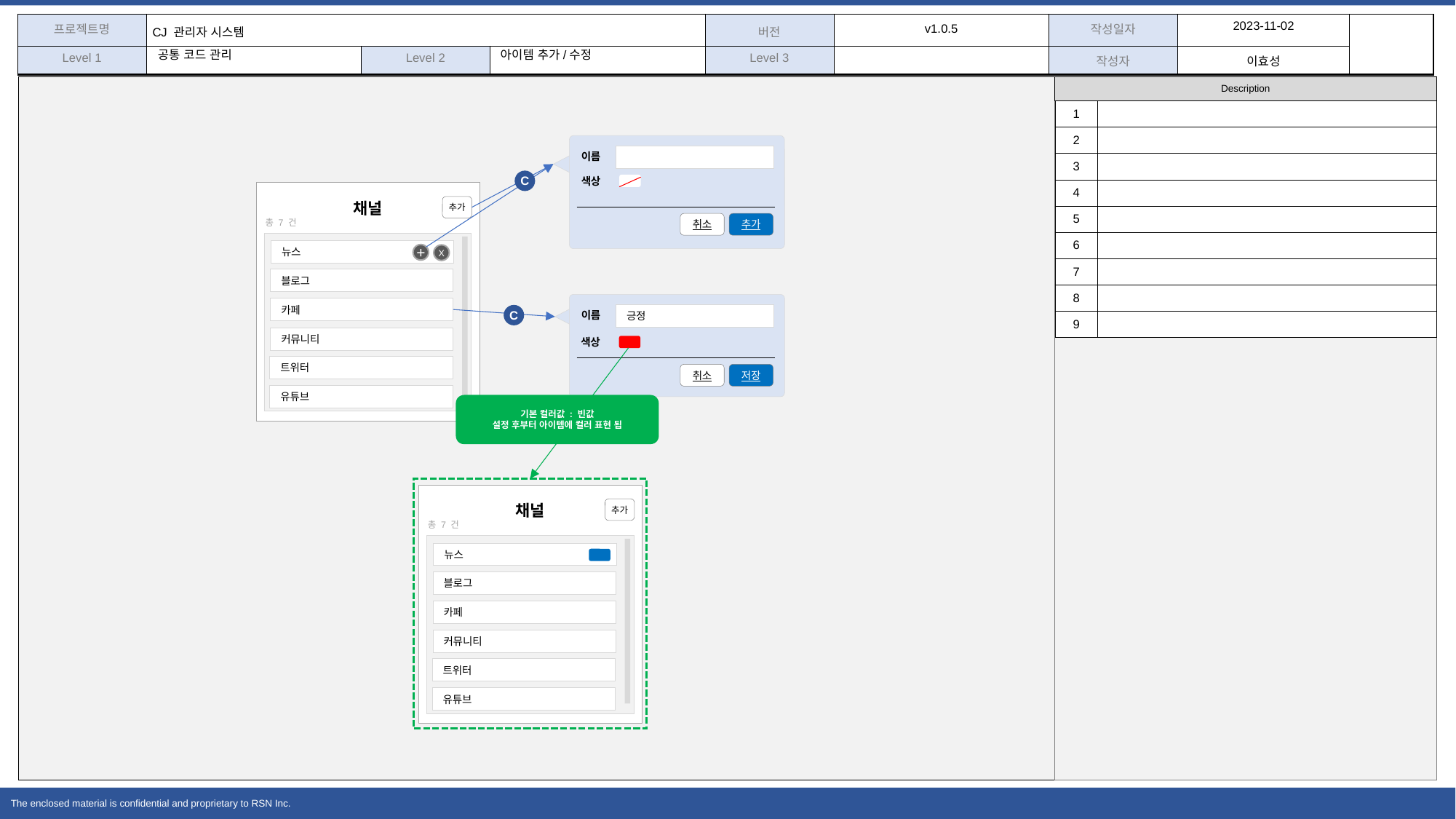

공통 코드 관리
아이템 추가/수정
| 1 |  |
| --- | --- |
| 2 |  |
| 3 |  |
| 4 |  |
| 5 |  |
| 6 |  |
| 7 |  |
| 8 |  |
| 9 |  |

이름

색상
C

채널
추가
총 7 건
목록

뉴스
+
X
블로그
카페
커뮤니티
트위터
유튜브
취소
추가

이름
긍정

색상

취소
저장
C
기본 컬러값 : 빈값
설정 후부터 아이템에 컬러 표현 됨

채널
추가
총 7 건
목록

뉴스
블로그
카페
커뮤니티
트위터
유튜브